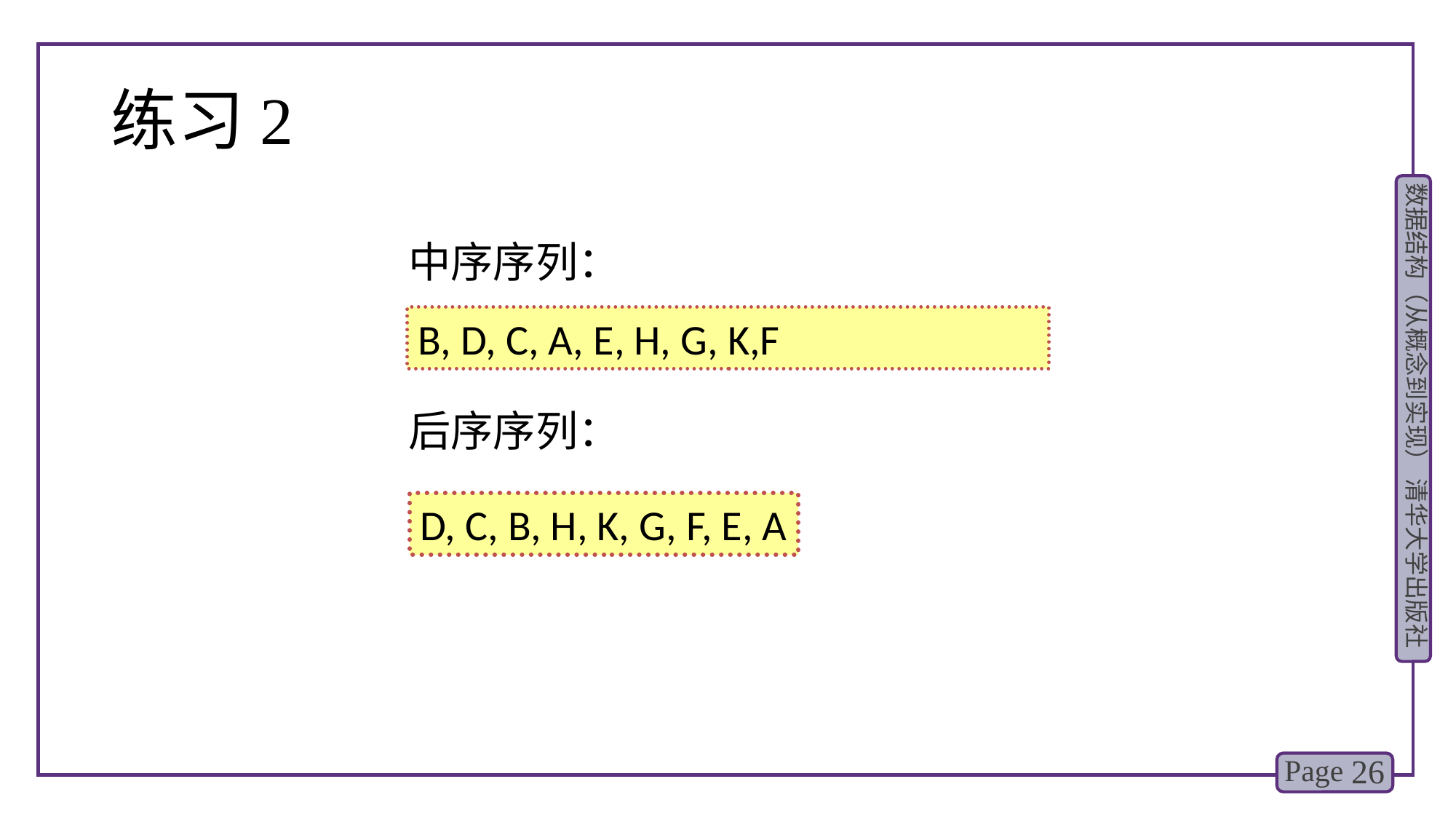

# 练习2
中序序列：
B, D, C, A, E, H, G, K,F
后序序列：
D, C, B, H, K, G, F, E, A